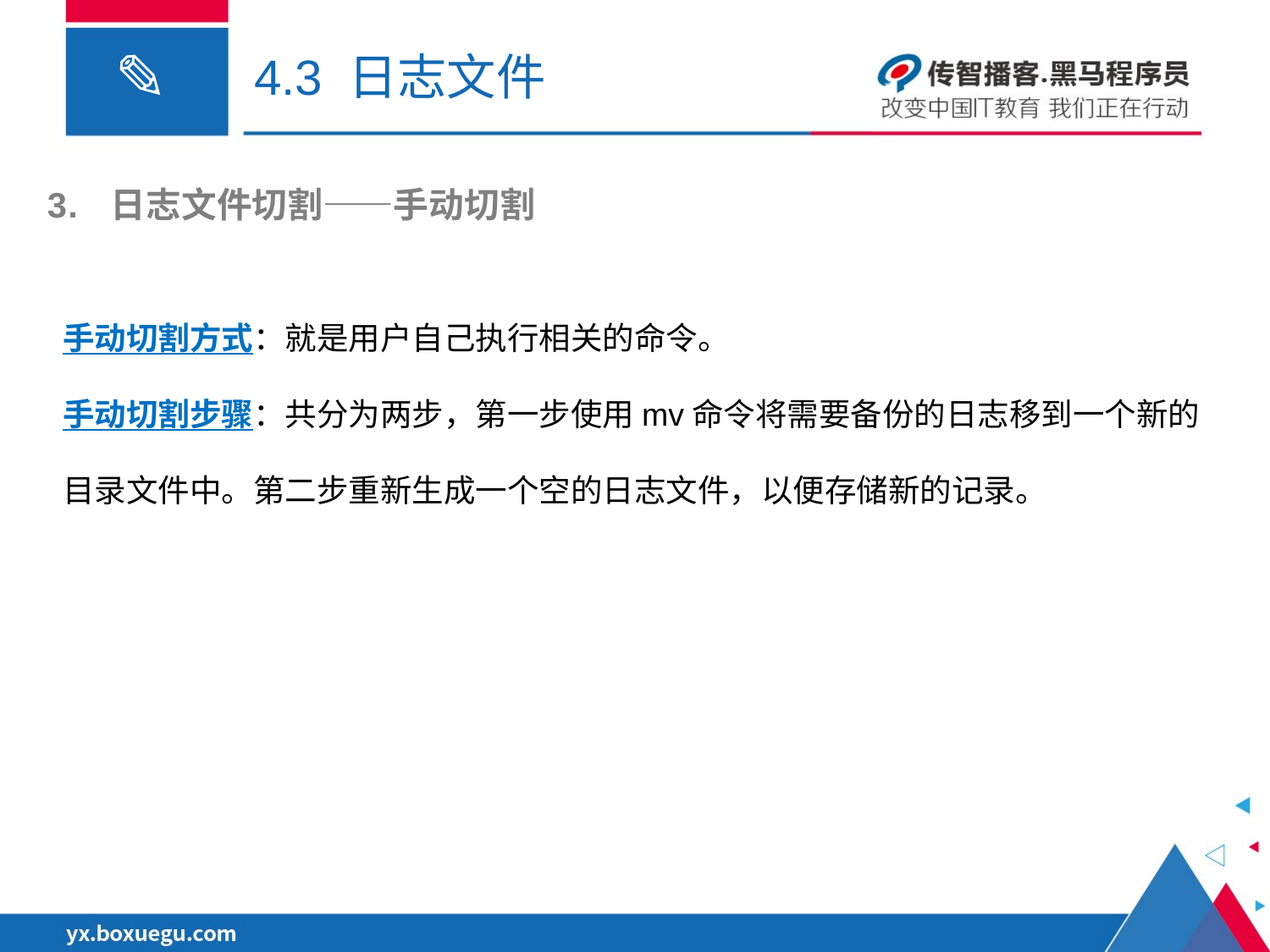

# 4.3 日志文件
日志文件切割——手动切割
手动切割方式：就是用户自己执行相关的命令。
手动切割步骤：共分为两步，第一步使用mv命令将需要备份的日志移到一个新的目录文件中。第二步重新生成一个空的日志文件，以便存储新的记录。